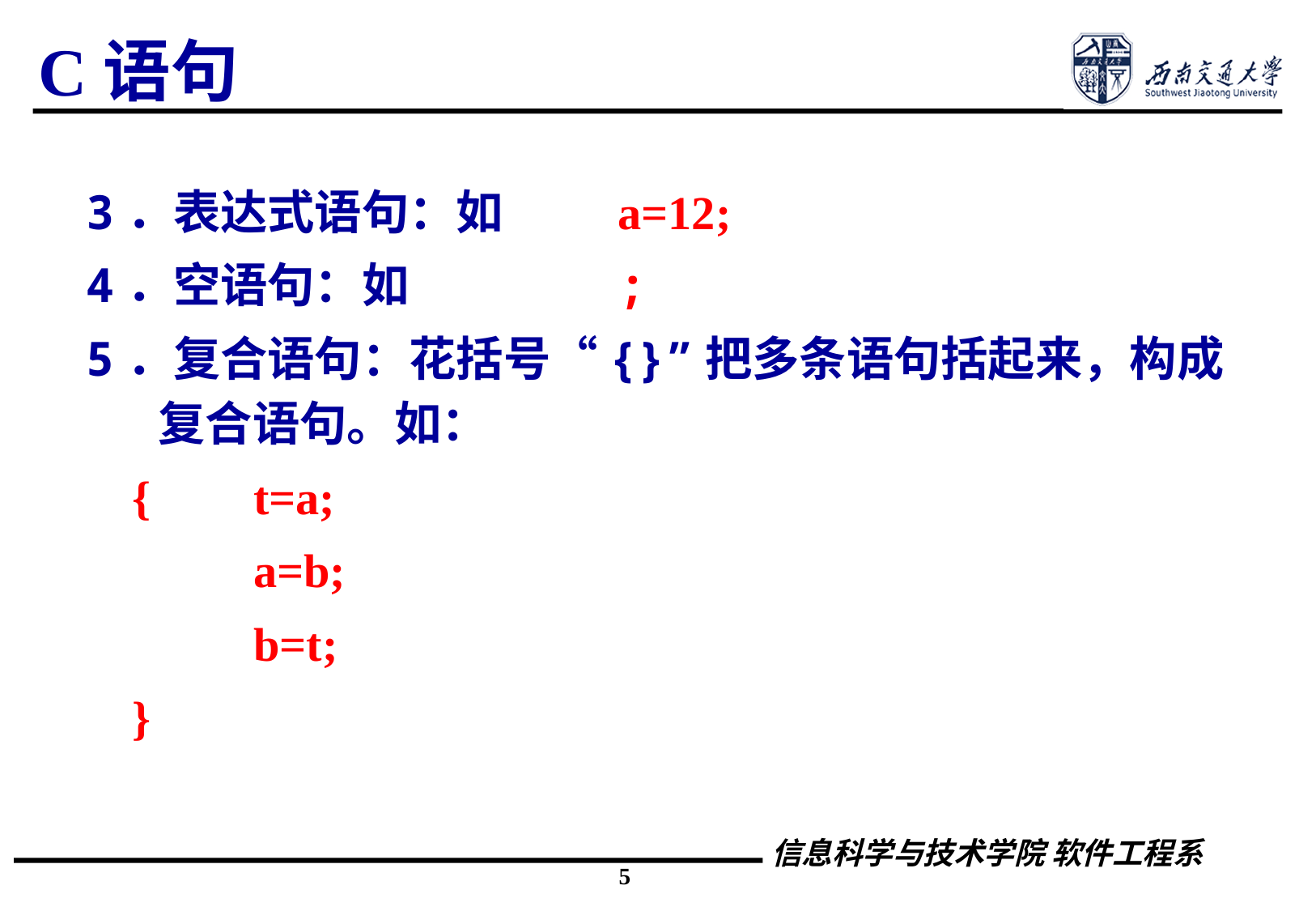

# C语句
3．表达式语句：如  	a=12;
4．空语句：如 		;
5．复合语句：花括号“{}”把多条语句括起来，构成复合语句。如：
	{	t=a;
		a=b;
		b=t;
	}
5